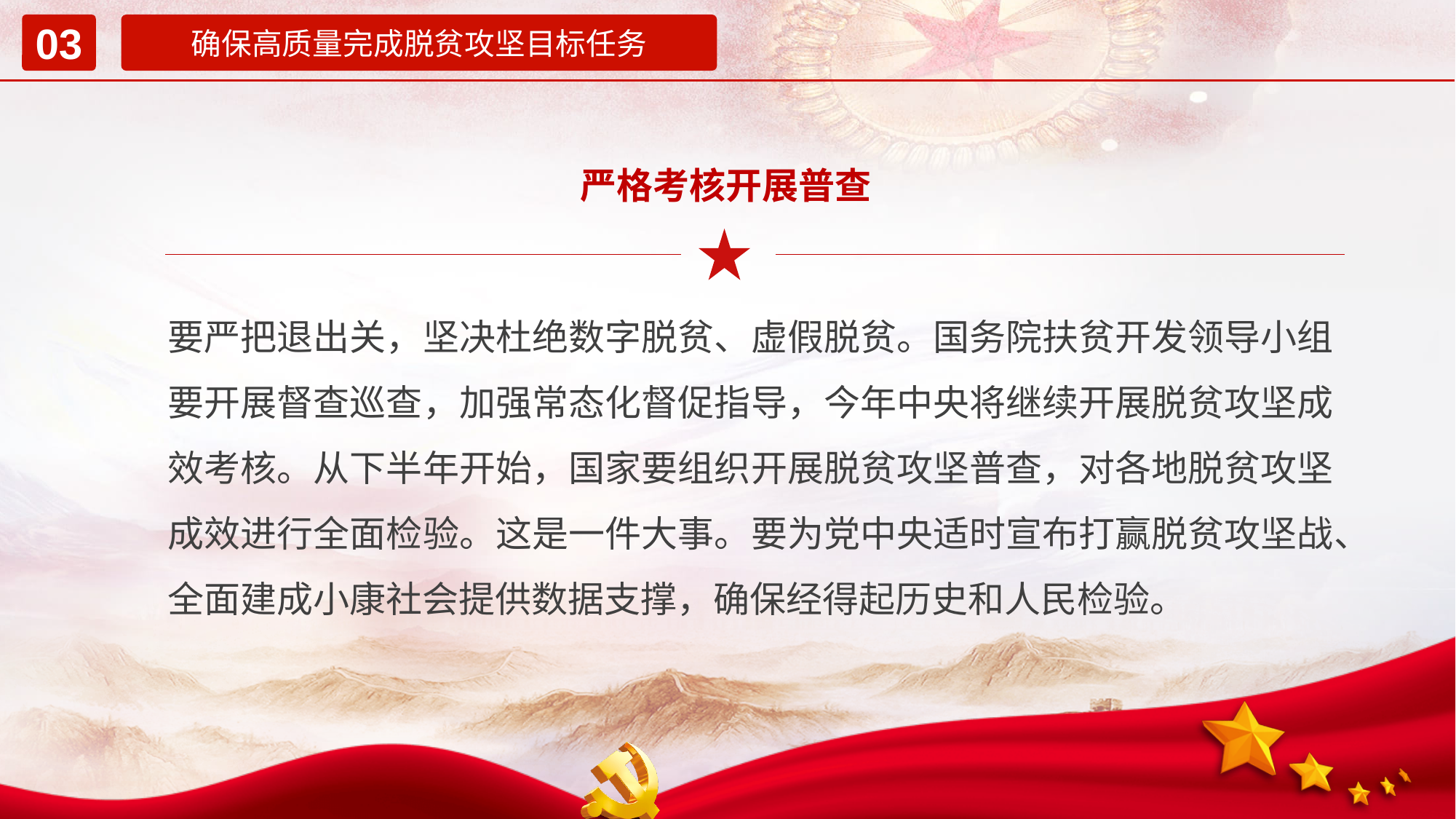

03
确保高质量完成脱贫攻坚目标任务
严格考核开展普查

要严把退出关，坚决杜绝数字脱贫、虚假脱贫。国务院扶贫开发领导小组要开展督查巡查，加强常态化督促指导，今年中央将继续开展脱贫攻坚成效考核。从下半年开始，国家要组织开展脱贫攻坚普查，对各地脱贫攻坚成效进行全面检验。这是一件大事。要为党中央适时宣布打赢脱贫攻坚战、全面建成小康社会提供数据支撑，确保经得起历史和人民检验。